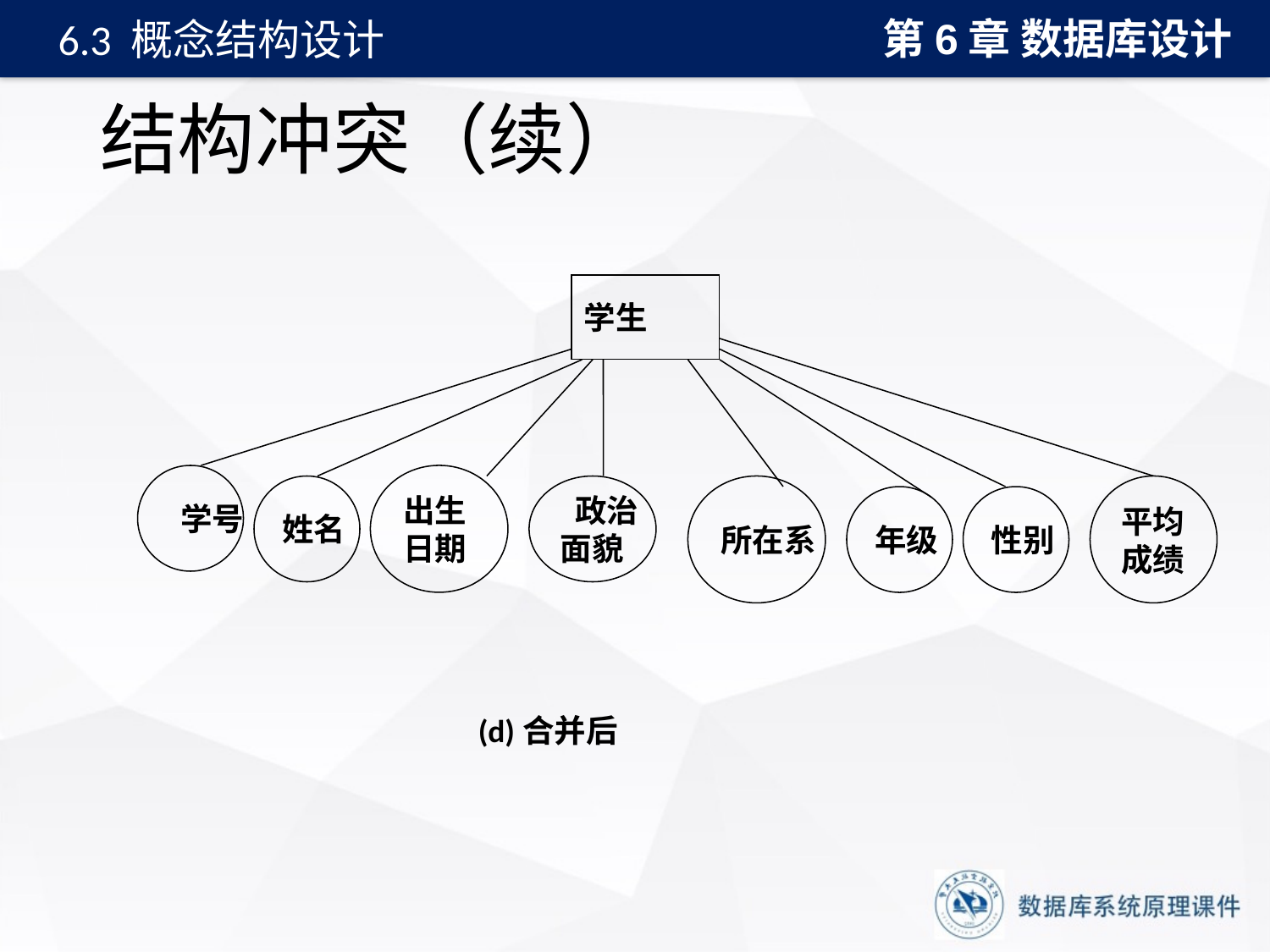

第6章 数据库设计
6.3 概念结构设计
# 结构冲突（续）
学生

 学号
出生
日期
姓名
 政治
面貌
所在系
平均
成绩
年级
性别
(d)合并后